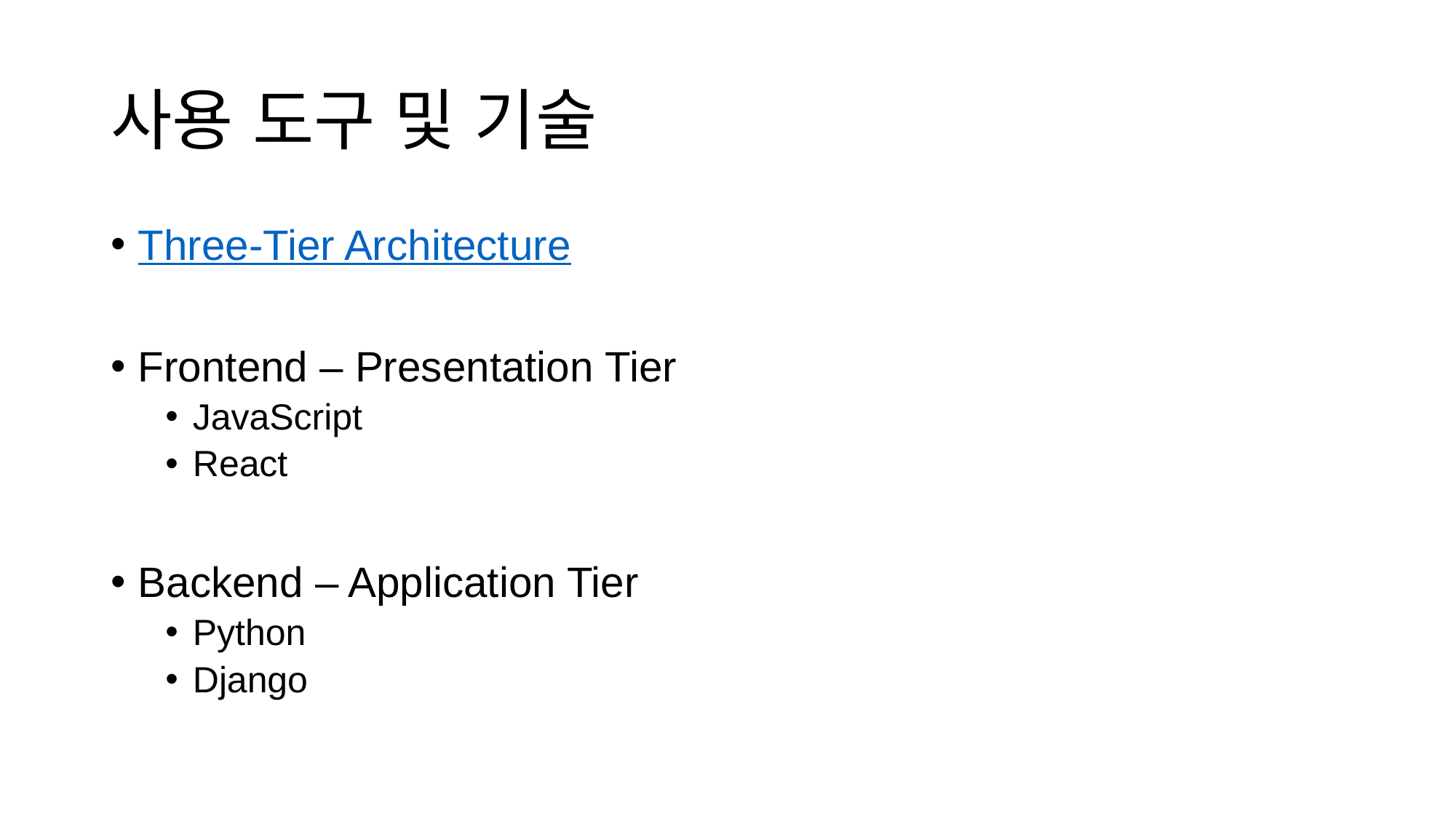

# 사용 도구 및 기술
Three-Tier Architecture

Frontend – Presentation Tier
JavaScript
React

Backend – Application Tier
Python
Django